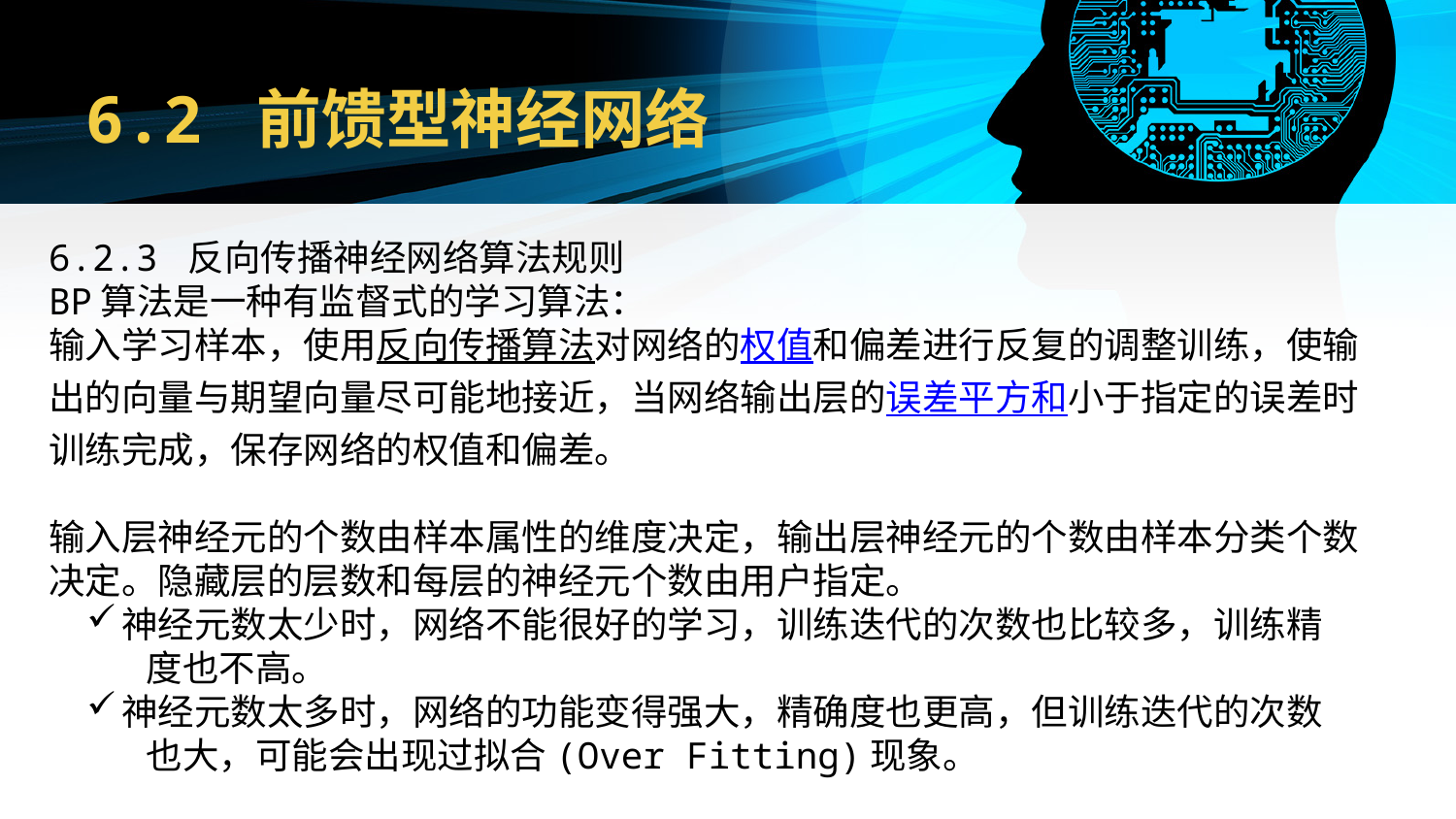

# 6.2 前馈型神经网络
6.2.3 反向传播神经网络算法规则
BP算法是一种有监督式的学习算法：
输入学习样本，使用反向传播算法对网络的权值和偏差进行反复的调整训练，使输出的向量与期望向量尽可能地接近，当网络输出层的误差平方和小于指定的误差时训练完成，保存网络的权值和偏差。

输入层神经元的个数由样本属性的维度决定，输出层神经元的个数由样本分类个数决定。隐藏层的层数和每层的神经元个数由用户指定。
神经元数太少时，网络不能很好的学习，训练迭代的次数也比较多，训练精
  度也不高。
神经元数太多时，网络的功能变得强大，精确度也更高，但训练迭代的次数
  也大，可能会出现过拟合(Over Fitting)现象。